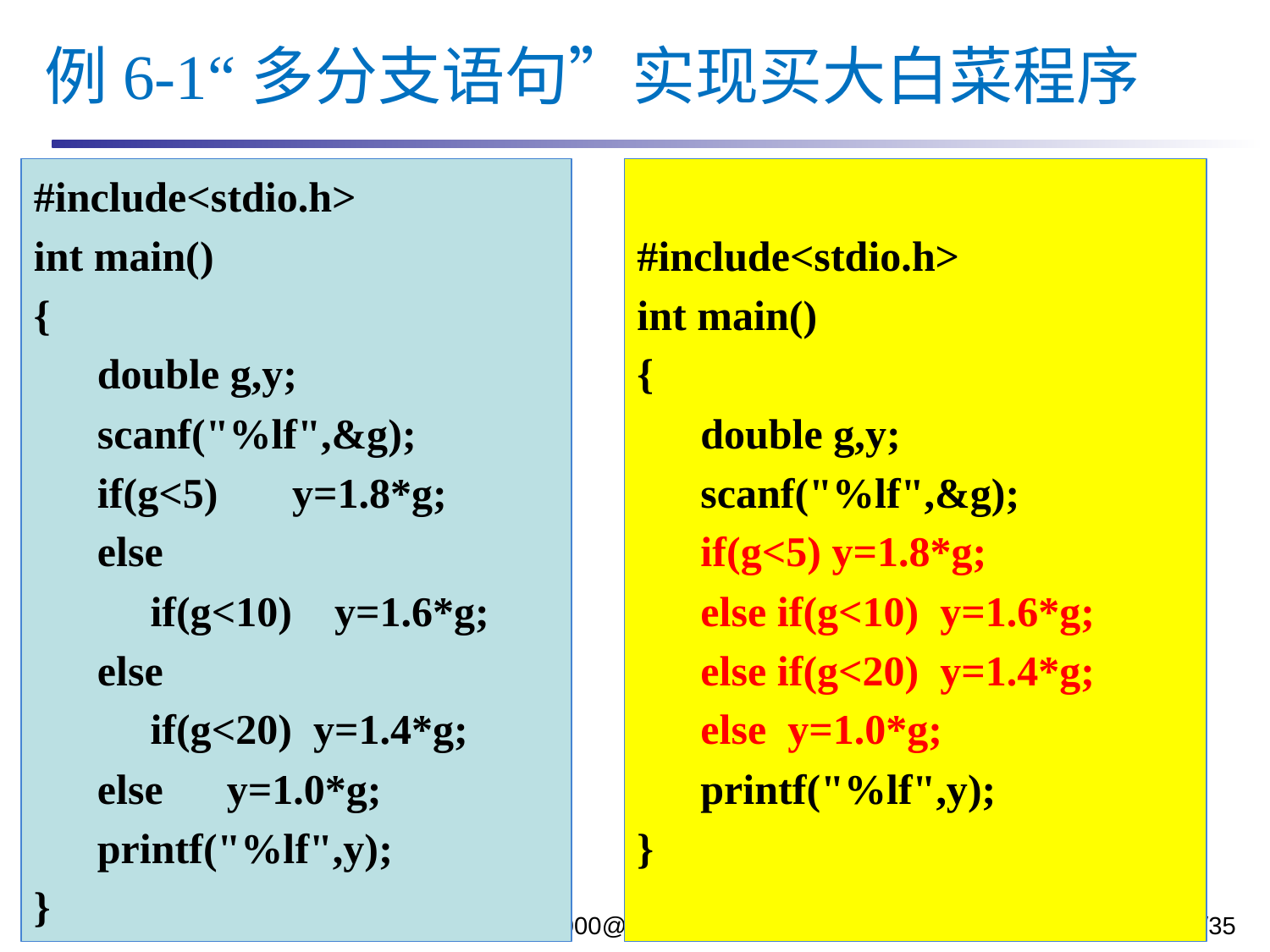

例6-1“多分支语句”实现买大白菜程序
#include<stdio.h>
int main()
{
      double g,y;
      scanf("%lf",&g);
      if(g<5) y=1.8*g;
      else if(g<10)  y=1.6*g;
      else if(g<20)  y=1.4*g;
      else  y=1.0*g;
      printf("%lf",y);
}
#include<stdio.h>
int main()
{
      double g,y;
      scanf("%lf",&g);
      if(g<5)       y=1.8*g;
      else
           if(g<10)    y=1.6*g;
      else
           if(g<20)  y=1.4*g;
      else      y=1.0*g;
      printf("%lf",y);
}
2023/10/12
王化雨 whuayu000@163.com 13306442222
59/35